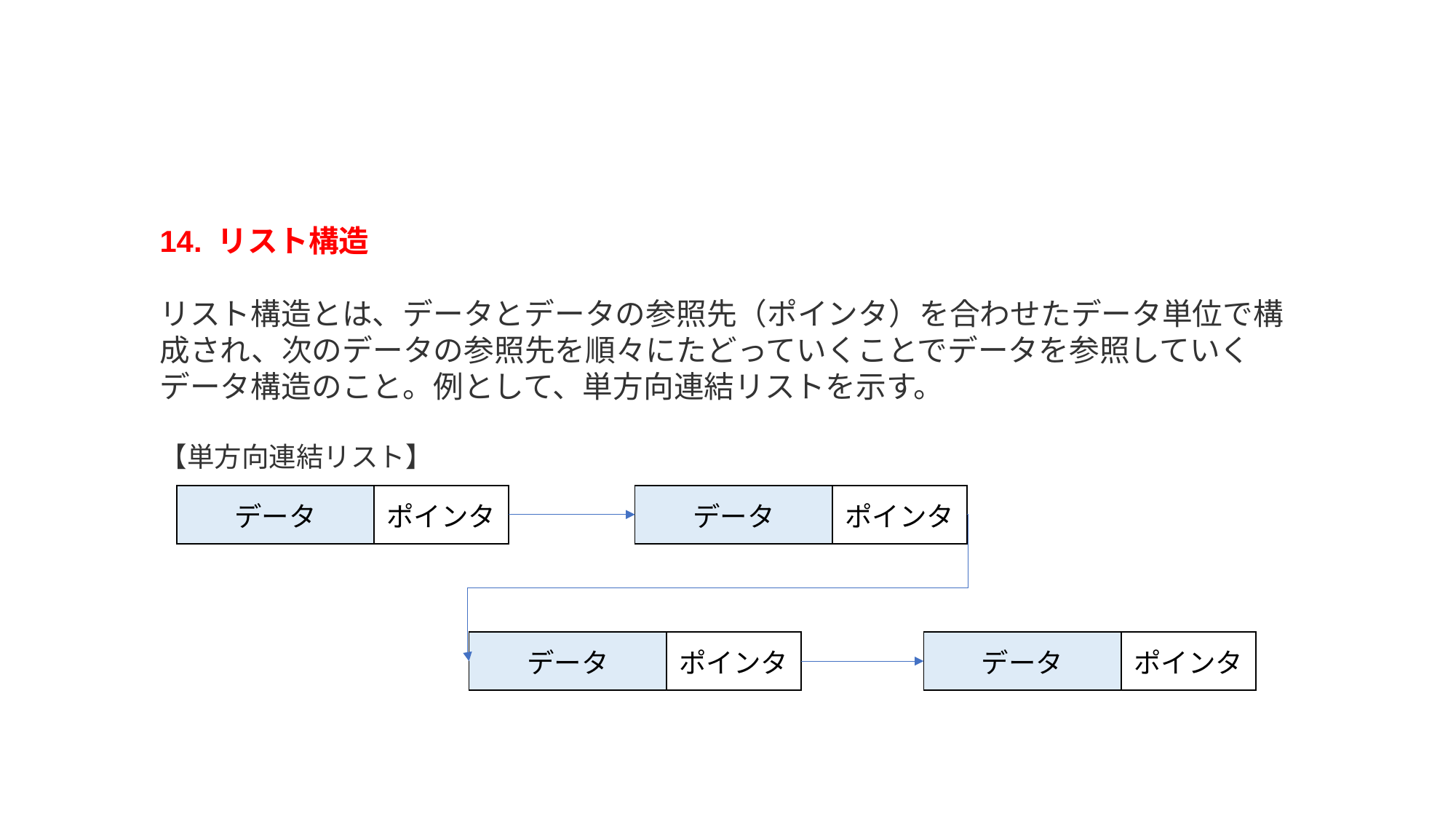

14. リスト構造

リスト構造とは、データとデータの参照先（ポインタ）を合わせたデータ単位で構成され、次のデータの参照先を順々にたどっていくことでデータを参照していくデータ構造のこと。例として、単方向連結リストを示す。
【単方向連結リスト】
| データ | ポインタ |
| --- | --- |
| データ | ポインタ |
| --- | --- |
| データ | ポインタ |
| --- | --- |
| データ | ポインタ |
| --- | --- |